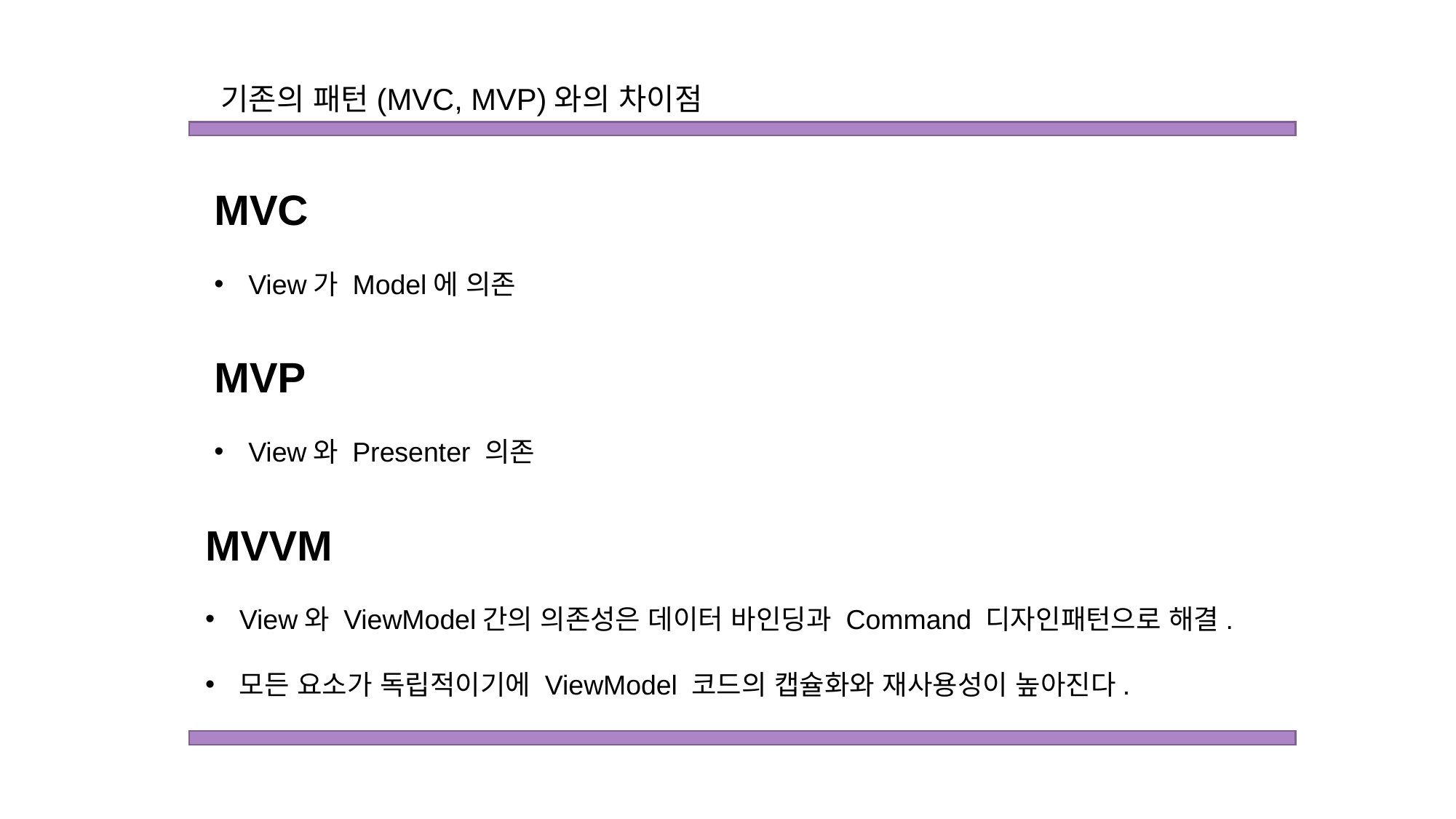

기존의 패턴(MVC, MVP)와의 차이점

MVC
View가 Model에 의존
MVP
View와 Presenter 의존
MVVM
View와 ViewModel간의 의존성은 데이터 바인딩과 Command 디자인패턴으로 해결.
모든 요소가 독립적이기에 ViewModel 코드의 캡슐화와 재사용성이 높아진다.